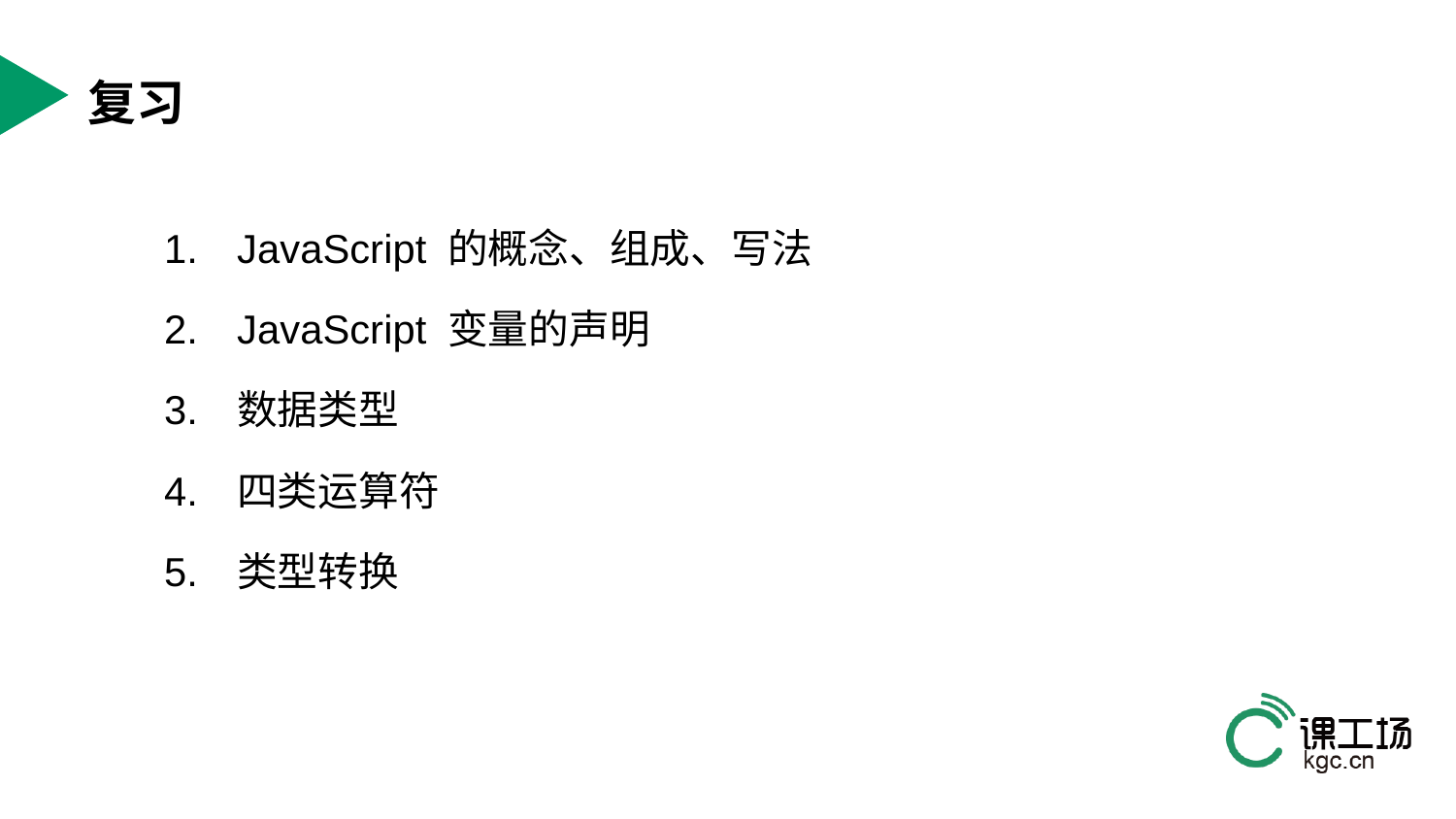

# 复习
JavaScript 的概念、组成、写法
JavaScript 变量的声明
数据类型
四类运算符
类型转换